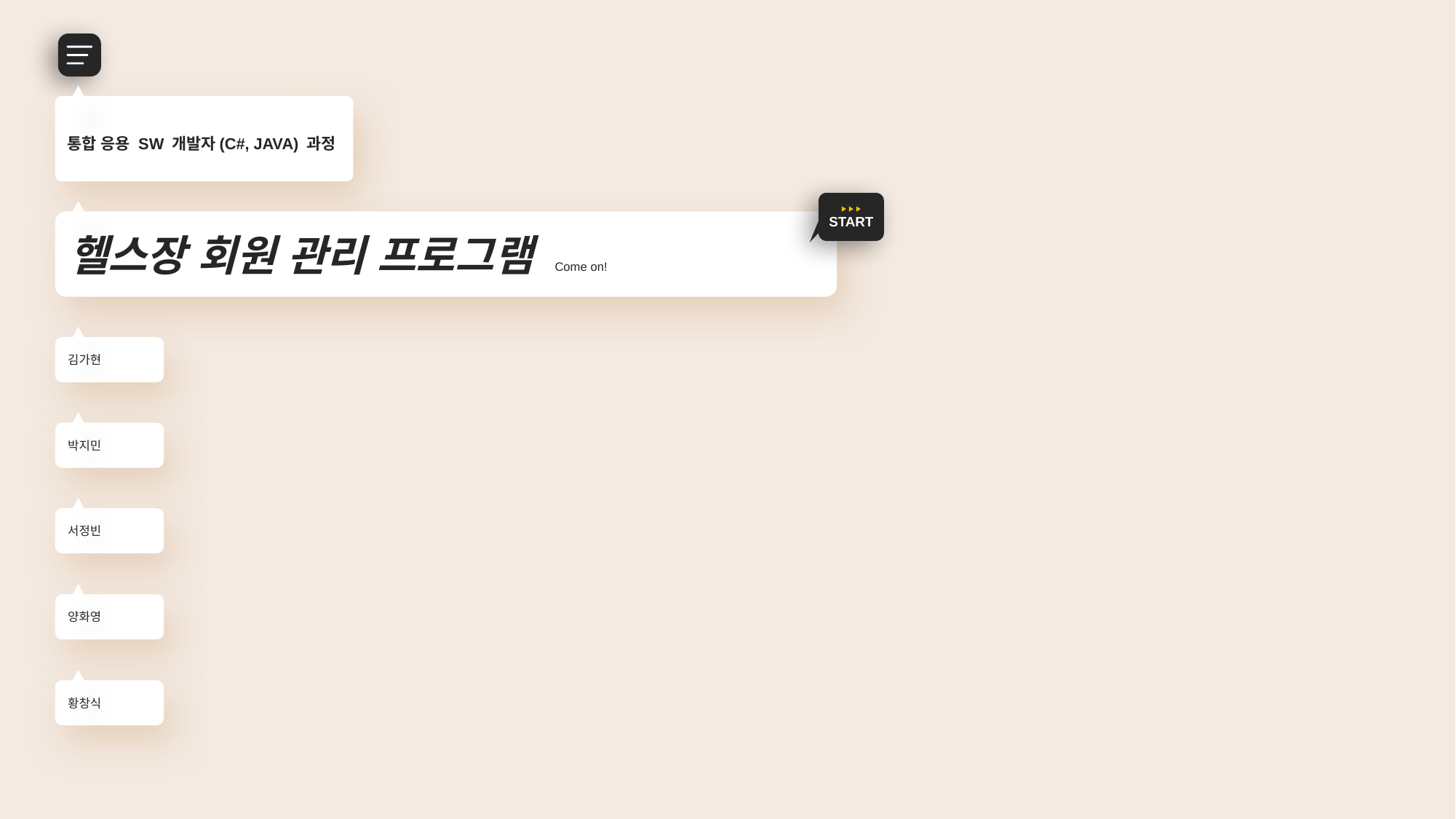

통합 응용 SW 개발자(C#, JAVA) 과정
▶ ▶ ▶
START

헬스장 회원 관리 프로그램 Come on!

김가현

박지민

서정빈

양화영

황창식